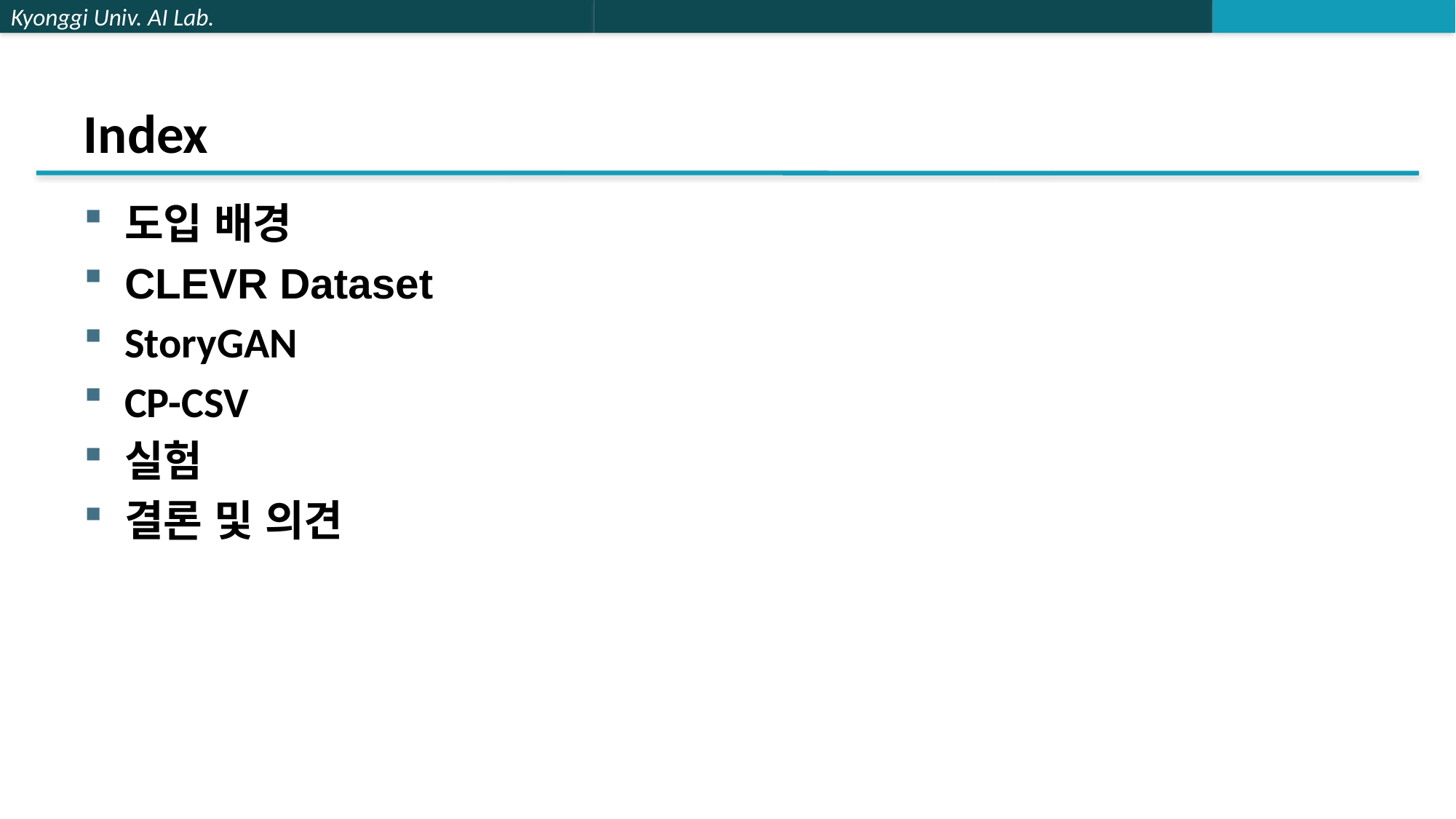

# Index
도입 배경
CLEVR Dataset
StoryGAN
CP-CSV
실험
결론 및 의견